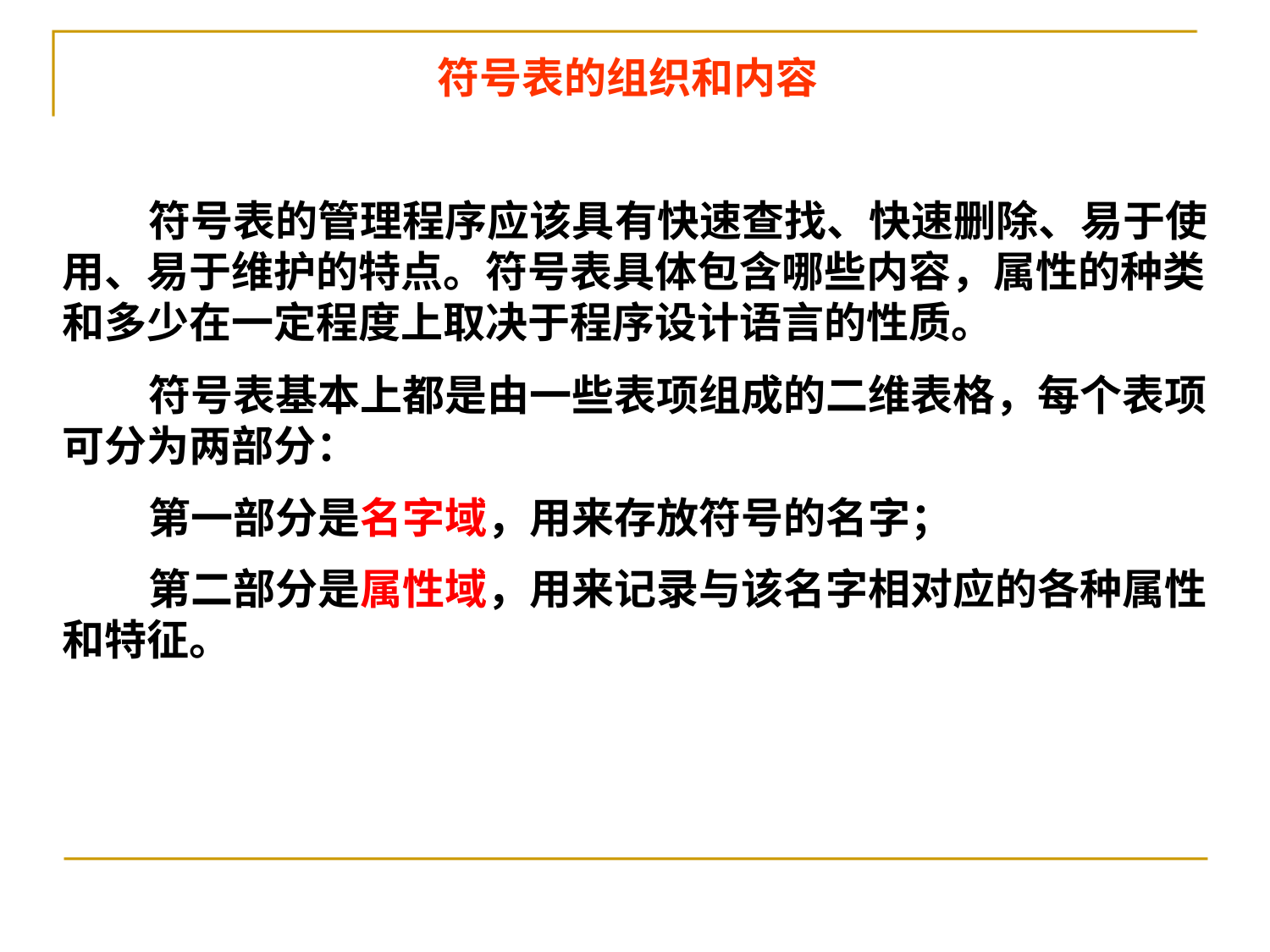

# 符号表的组织和内容
          符号表的管理程序应该具有快速查找、快速删除、易于使用、易于维护的特点。符号表具体包含哪些内容，属性的种类和多少在一定程度上取决于程序设计语言的性质。
        符号表基本上都是由一些表项组成的二维表格，每个表项可分为两部分：
        第一部分是名字域，用来存放符号的名字；
        第二部分是属性域，用来记录与该名字相对应的各种属性和特征。